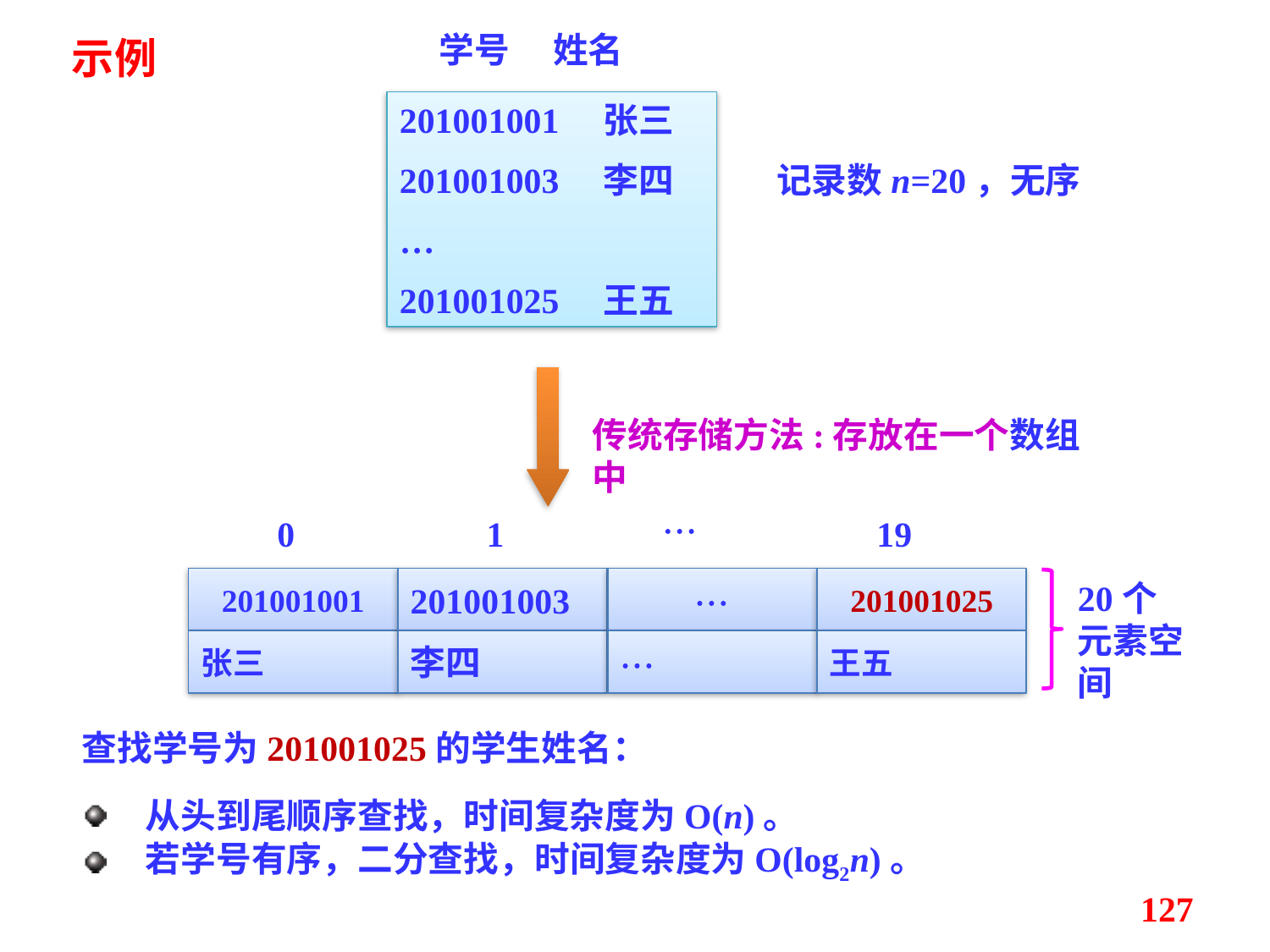

学号　 姓名
示例
201001001　张三
201001003　李四
…
201001025　王五
记录数n=20，无序

传统存储方法:存放在一个数组中
…
0
1
19
201001001
201001003
…
201001025

20个元素空间
张三
李四
…
王五
查找学号为201001025的学生姓名：
从头到尾顺序查找，时间复杂度为O(n)。
若学号有序，二分查找，时间复杂度为O(log2n)。
127